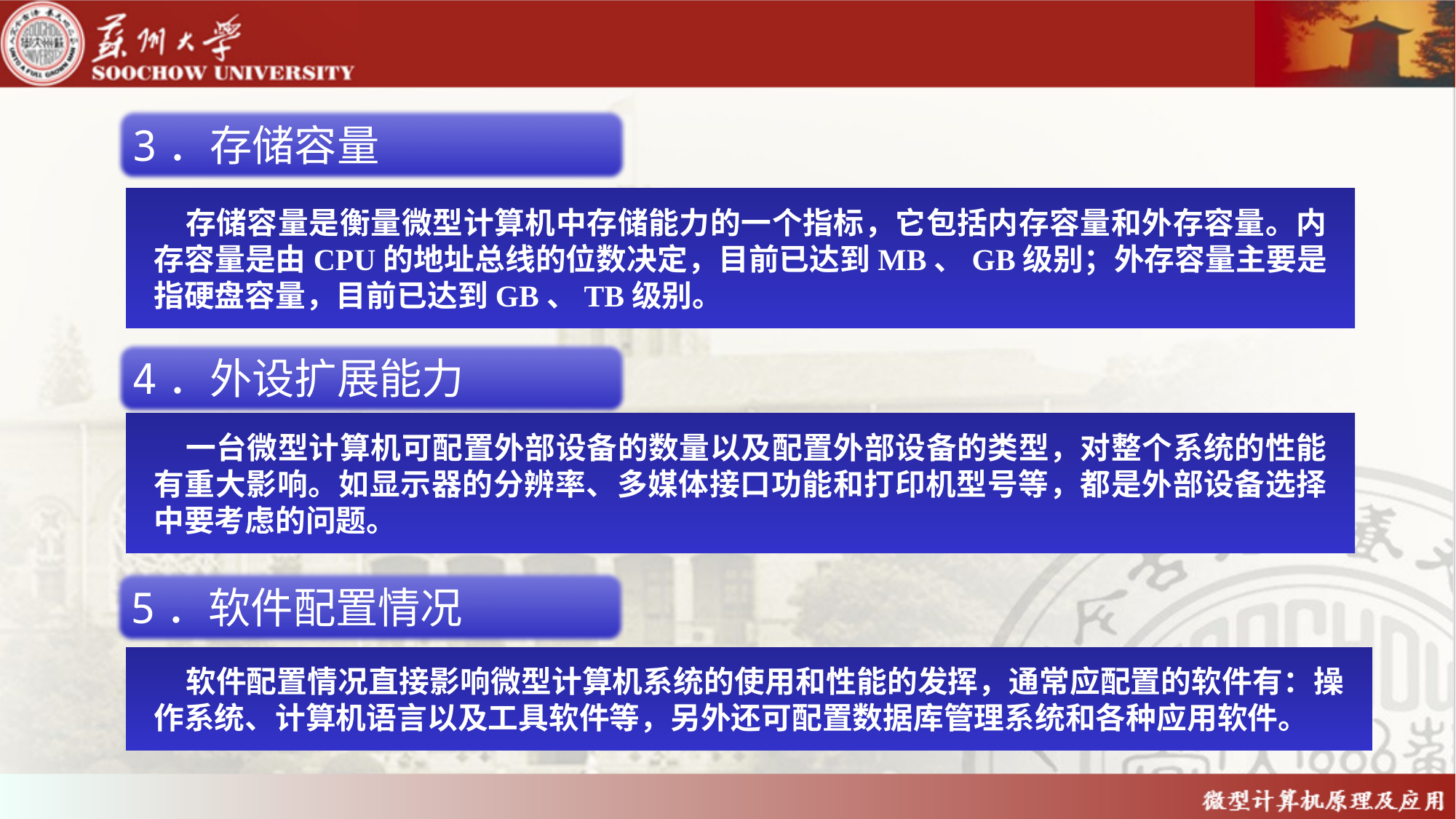

3．存储容量
存储容量是衡量微型计算机中存储能力的一个指标，它包括内存容量和外存容量。内存容量是由CPU的地址总线的位数决定，目前已达到MB、GB级别；外存容量主要是指硬盘容量，目前已达到GB、TB级别。
4．外设扩展能力
一台微型计算机可配置外部设备的数量以及配置外部设备的类型，对整个系统的性能有重大影响。如显示器的分辨率、多媒体接口功能和打印机型号等，都是外部设备选择中要考虑的问题。
5．软件配置情况
软件配置情况直接影响微型计算机系统的使用和性能的发挥，通常应配置的软件有：操作系统、计算机语言以及工具软件等，另外还可配置数据库管理系统和各种应用软件。